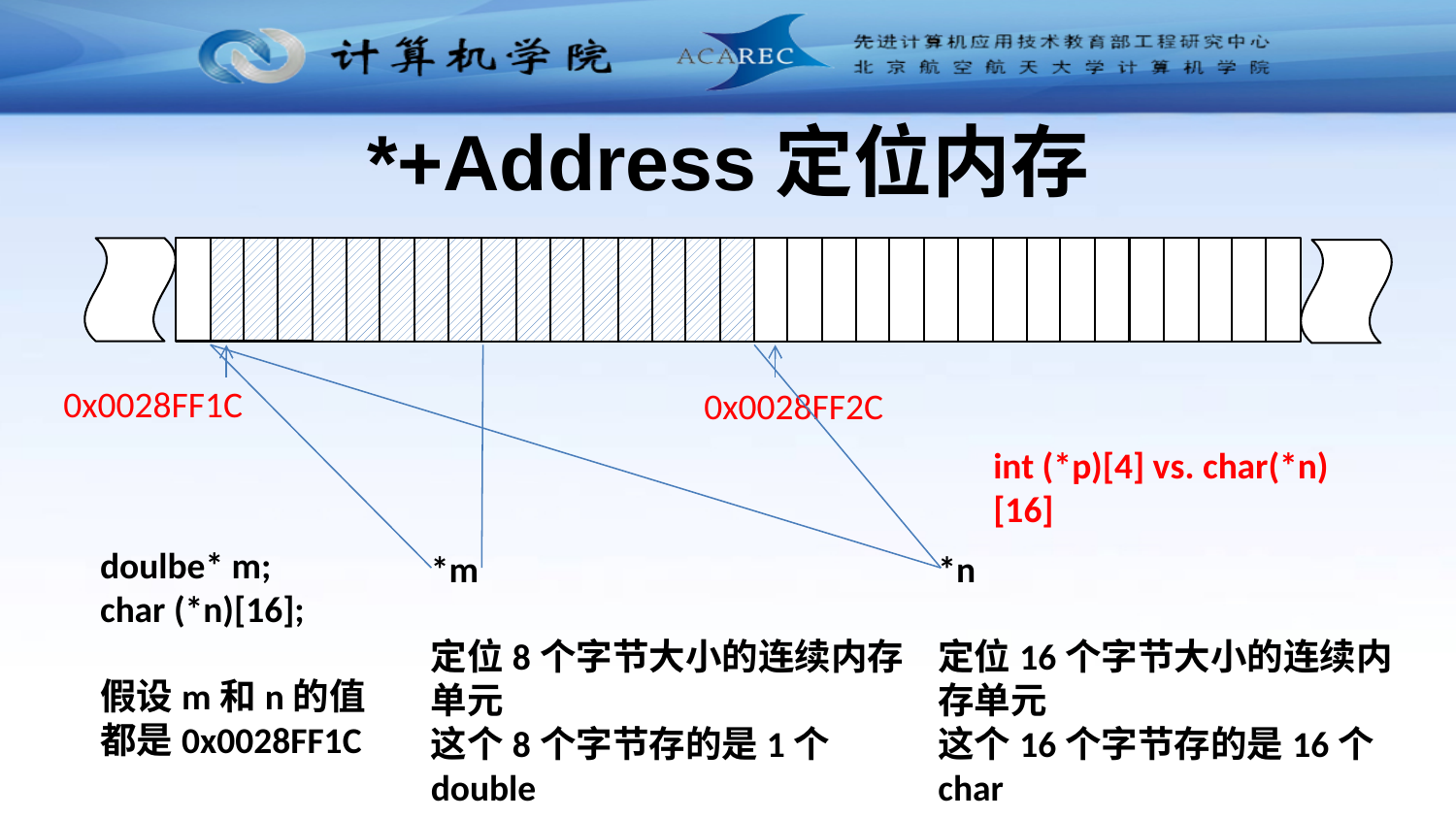

# *+Address定位内存

0x0028FF1C
0x0028FF2C
int (*p)[4] vs. char(*n)[16]
doulbe* m;
char (*n)[16];

假设m和n的值
都是0x0028FF1C
*m

定位8个字节大小的连续内存单元
这个8个字节存的是1个double
*n
定位16个字节大小的连续内存单元
这个16个字节存的是16个char